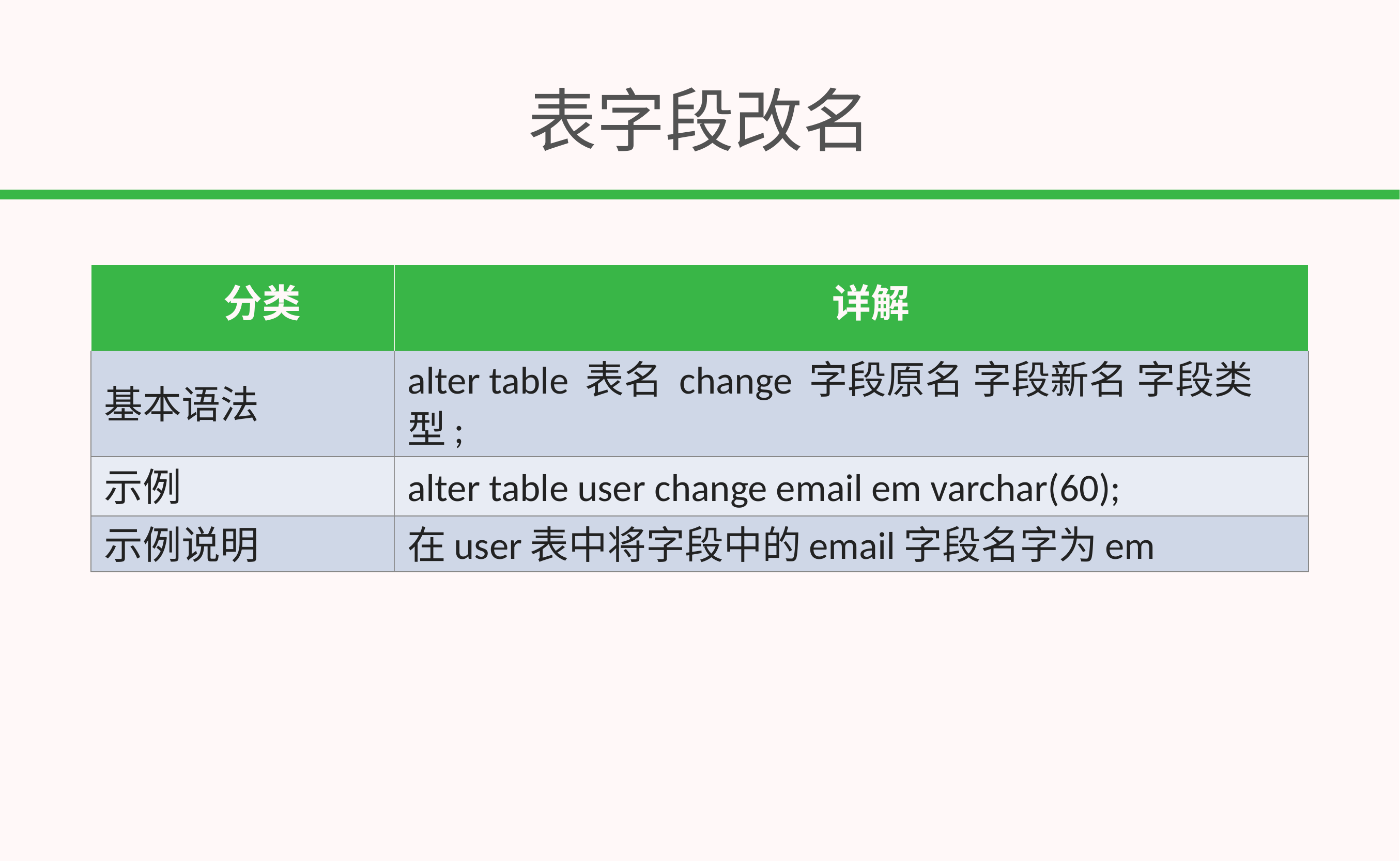

# 表字段改名
| 分类 | 详解 |
| --- | --- |
| 基本语法 | alter table 表名 change 字段原名 字段新名 字段类型; |
| 示例 | alter table user change email em varchar(60); |
| 示例说明 | 在user表中将字段中的email字段名字为em |